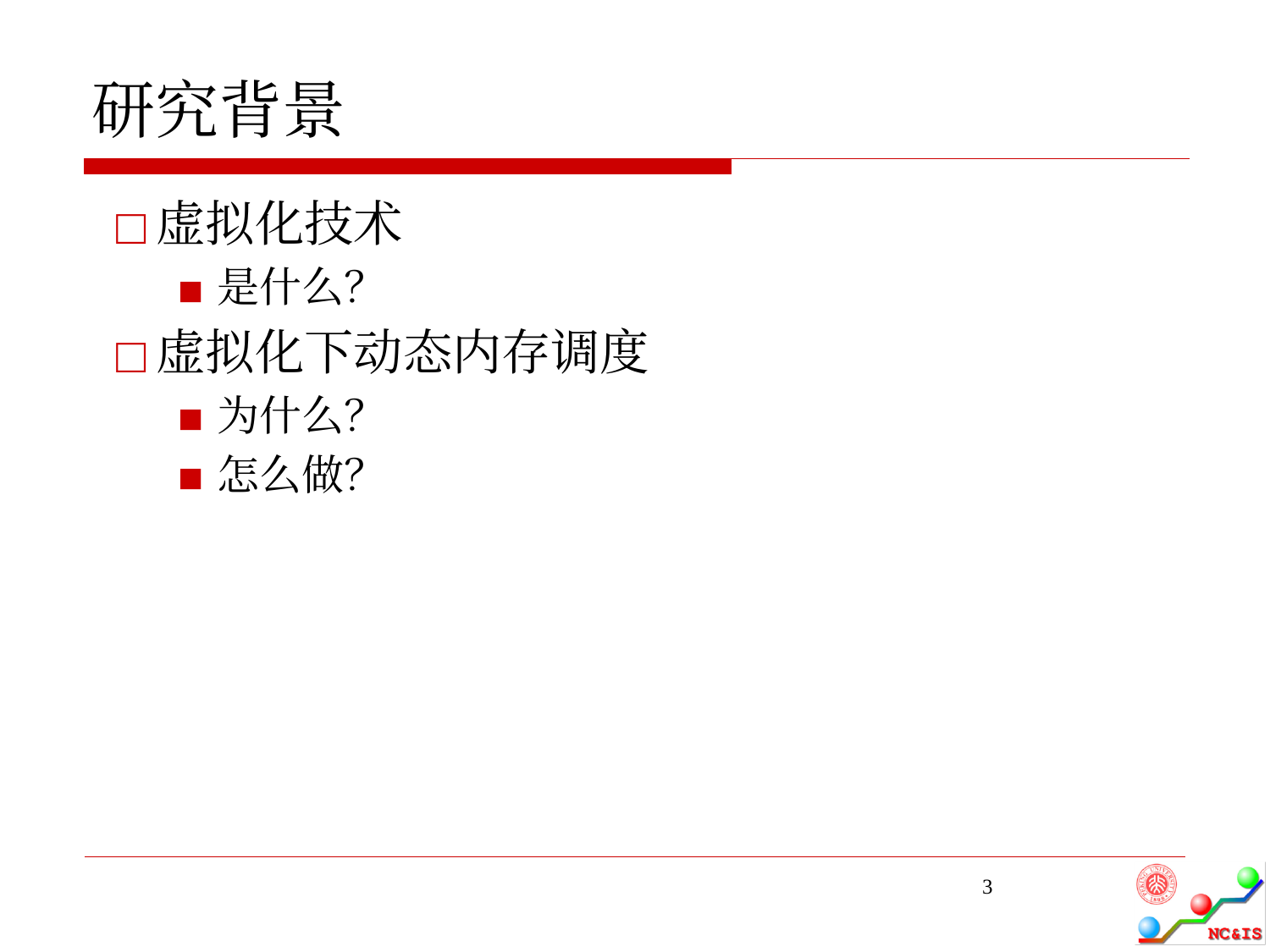

# 研究背景
虚拟化技术
是什么？
虚拟化下动态内存调度
为什么？
怎么做？
3